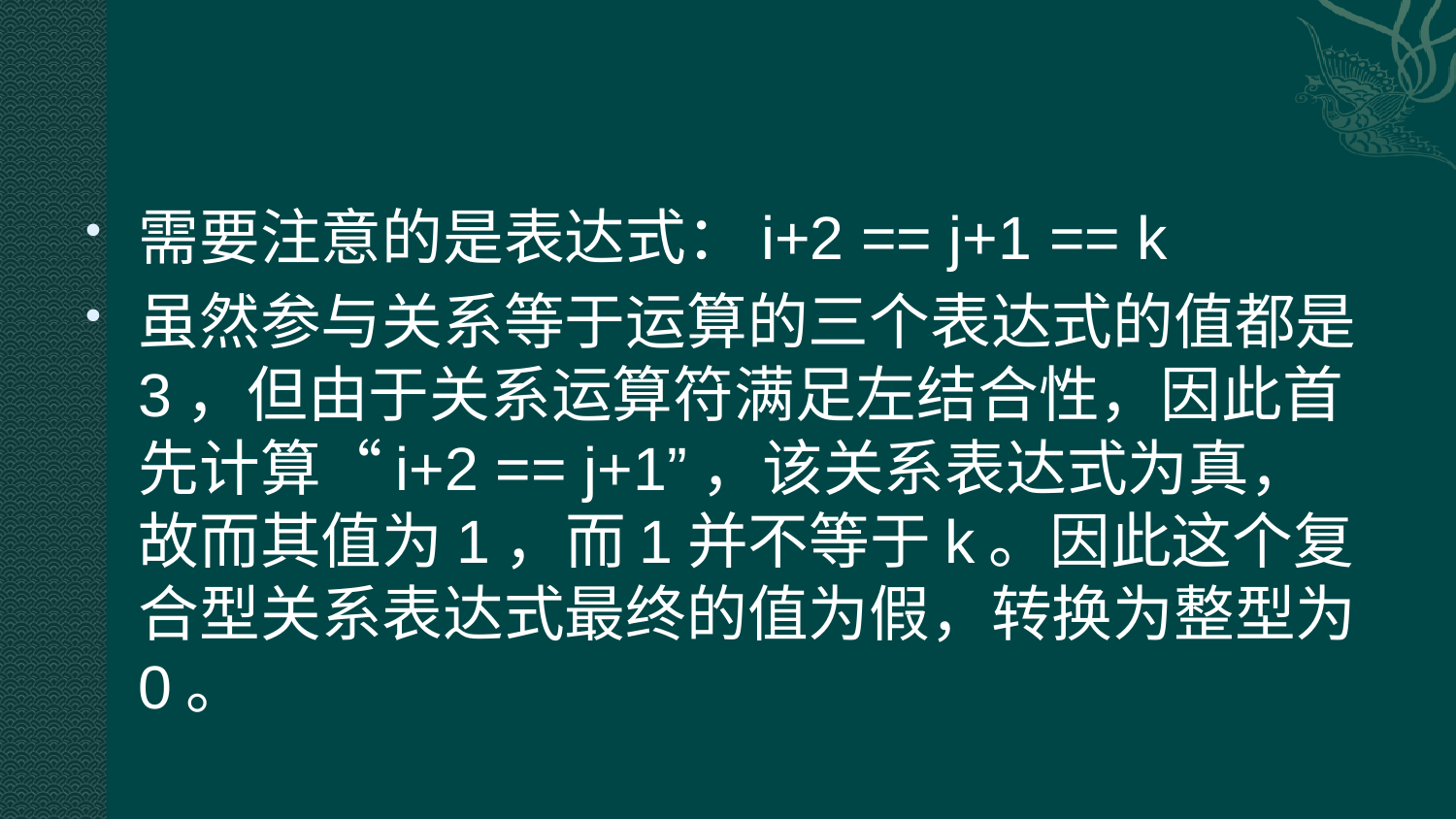

#
需要注意的是表达式：i+2 == j+1 == k
虽然参与关系等于运算的三个表达式的值都是3，但由于关系运算符满足左结合性，因此首先计算“i+2 == j+1”，该关系表达式为真，故而其值为1，而1并不等于k。因此这个复合型关系表达式最终的值为假，转换为整型为0。